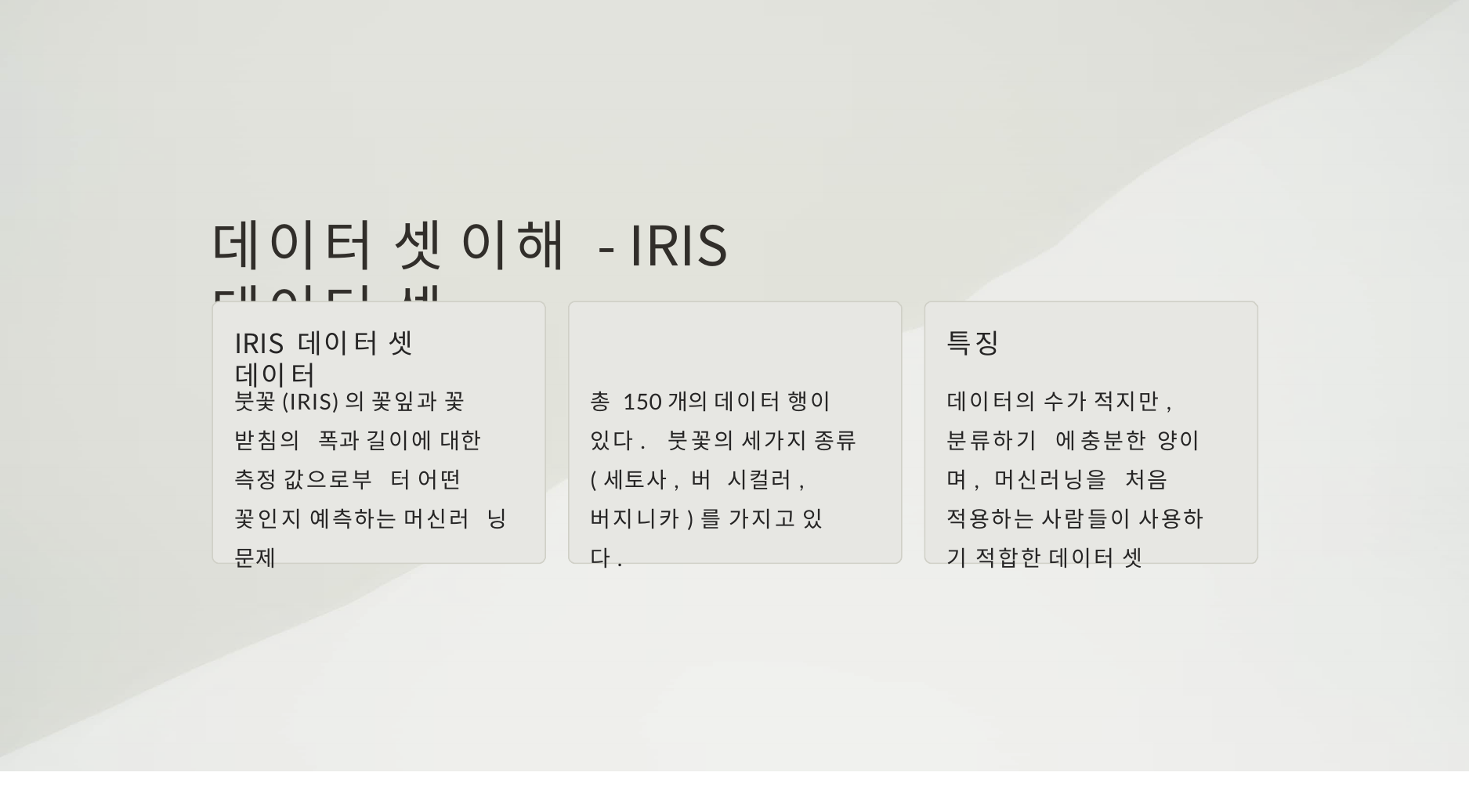

# 데이터 셋 이해 - IRIS 데이터 셋

IRIS 데이터 셋	데이터
특징
붓꽃(IRIS)의 꽃잎과 꽃 받침의  폭과 길이에 대한 측정 값으로부  터 어떤 꽃인지 예측하는 머신러  닝 문제
총 150개의 데이터 행이 있다.  붓꽃의 세가지 종류(세토사, 버  시컬러, 버지니카)를 가지고 있  다.
데이터의 수가 적지만, 분류하기  에 충분한 양이며, 머신러닝을  처음 적용하는 사람들이 사용하  기 적합한 데이터 셋